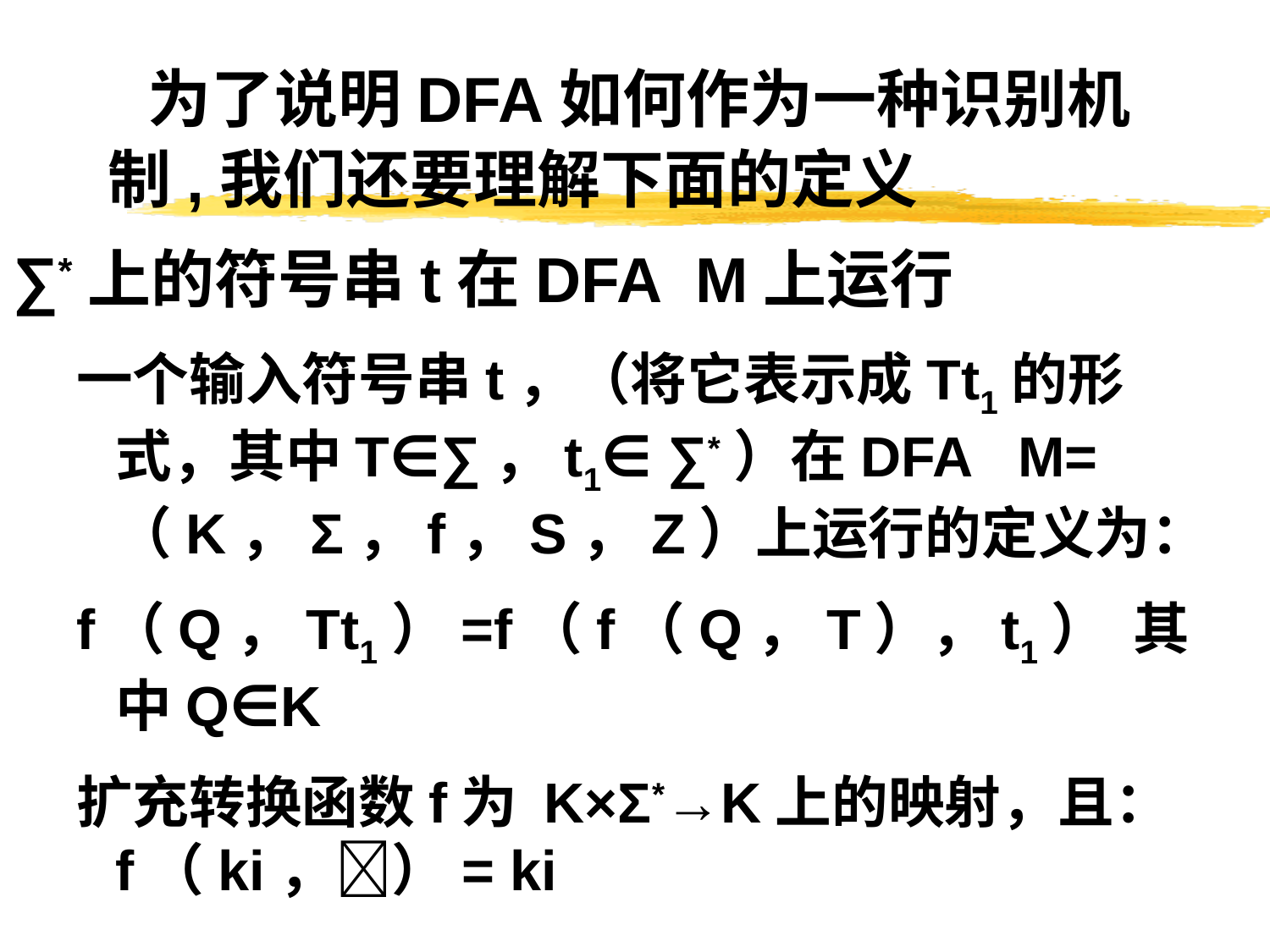

# 为了说明DFA如何作为一种识别机制,我们还要理解下面的定义
∑*上的符号串t在DFA  M上运行
一个输入符号串t，（将它表示成Tt1的形式，其中T∈∑，t1∈ ∑*）在DFA   M=（K，Σ，f，S，Z）上运行的定义为：
f（Q，Tt1）=f（f（Q，T），t1）  其中Q∈K
扩充转换函数f为 K×Σ*→K上的映射，且： f（ki，ε）= ki